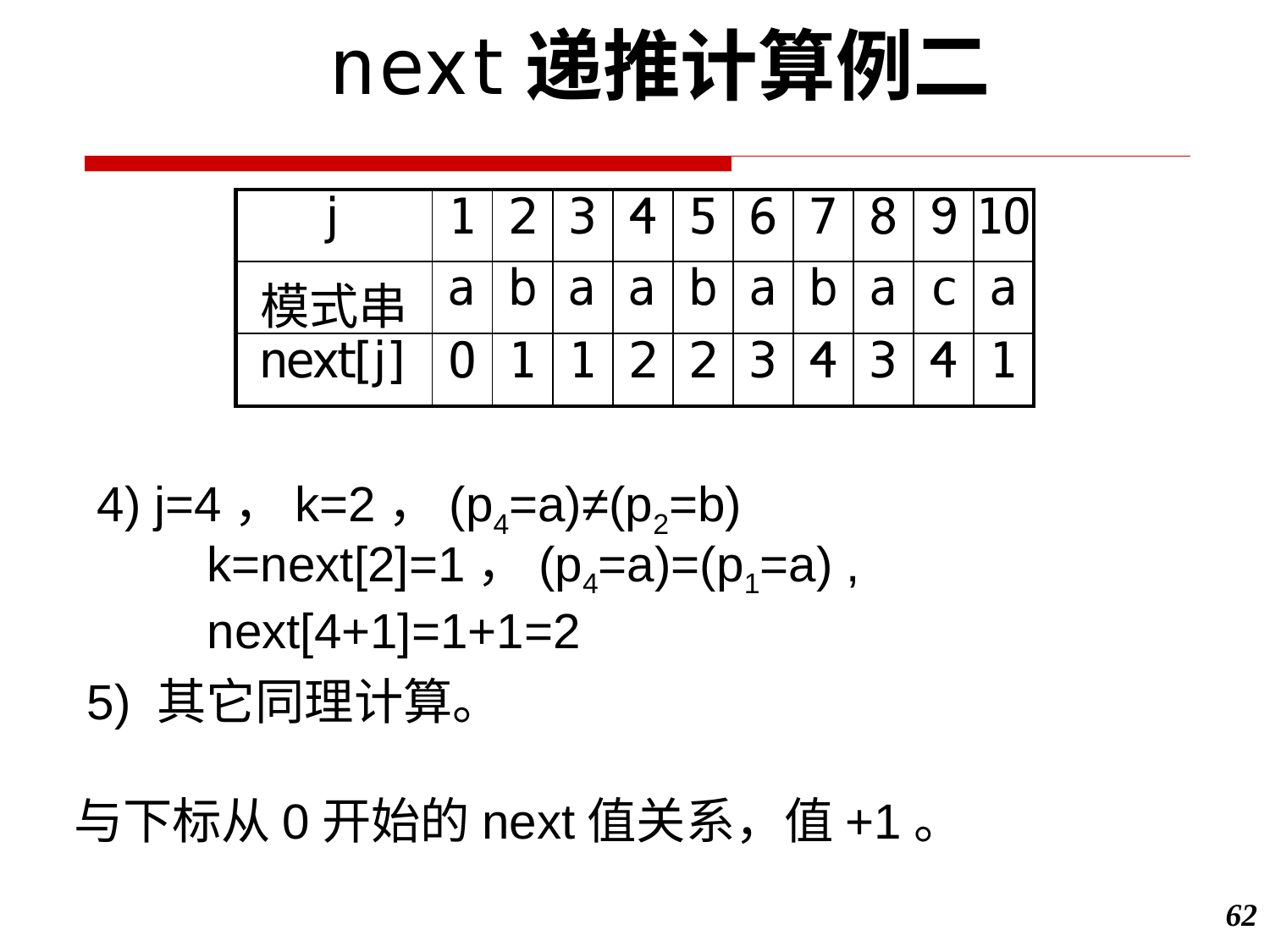

next递推计算例二
| j | 1 | 2 | 3 | 4 | 5 | 6 | 7 | 8 | 9 | 10 |
| --- | --- | --- | --- | --- | --- | --- | --- | --- | --- | --- |
| 模式串 | a | b | a | a | b | a | b | a | c | a |
| next[j] | 0 | 1 | 1 | 2 | 2 | 3 | 4 | 3 | 4 | 1 |
4) j=4，k=2，(p4=a)≠(p2=b)
        k=next[2]=1，(p4=a)=(p1=a) ,
        next[4+1]=1+1=2
5) 其它同理计算。
与下标从0开始的next值关系，值+1。
62